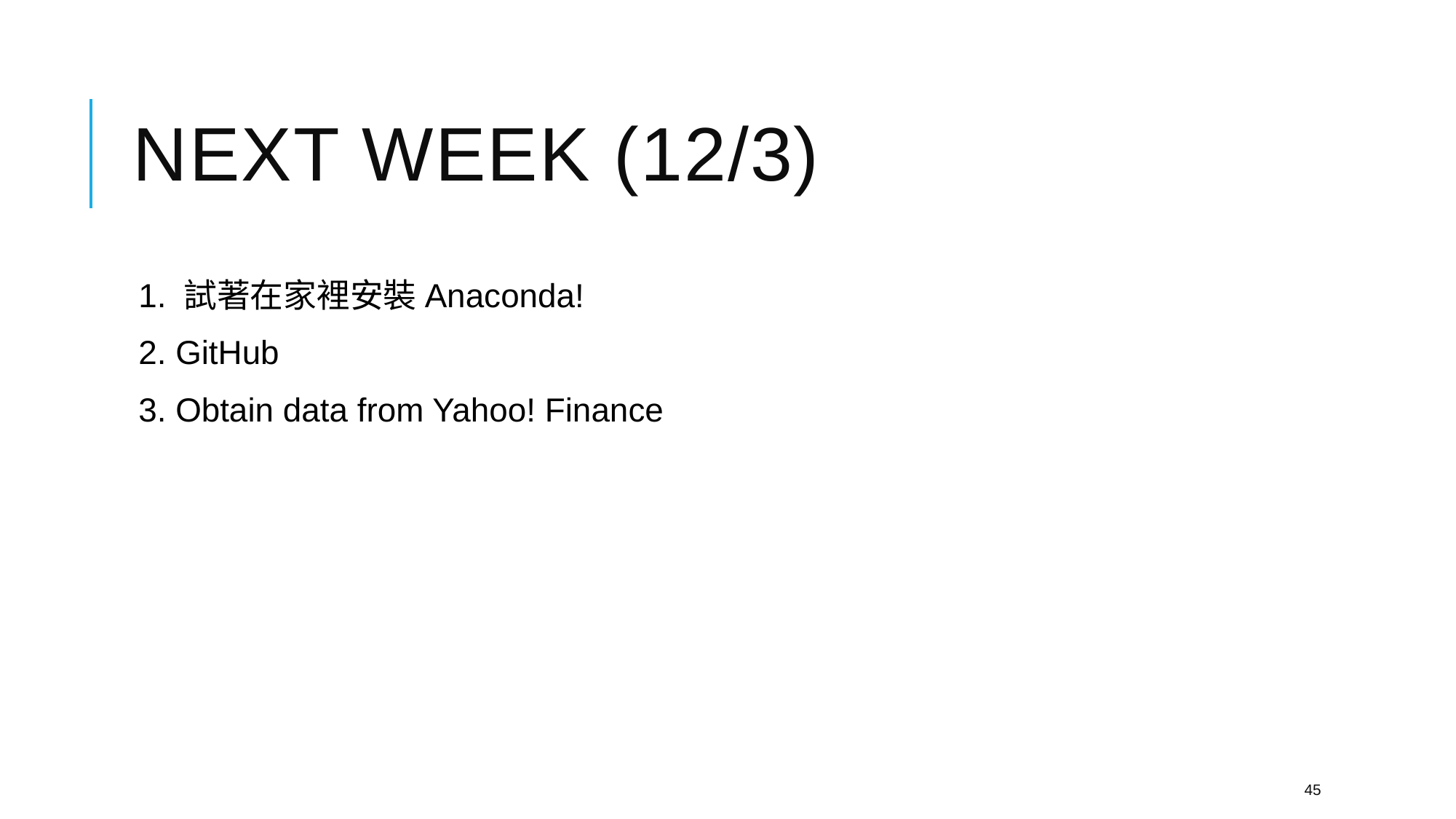

# Next week (12/3)
1. 試著在家裡安裝Anaconda!
2. GitHub
3. Obtain data from Yahoo! Finance
45